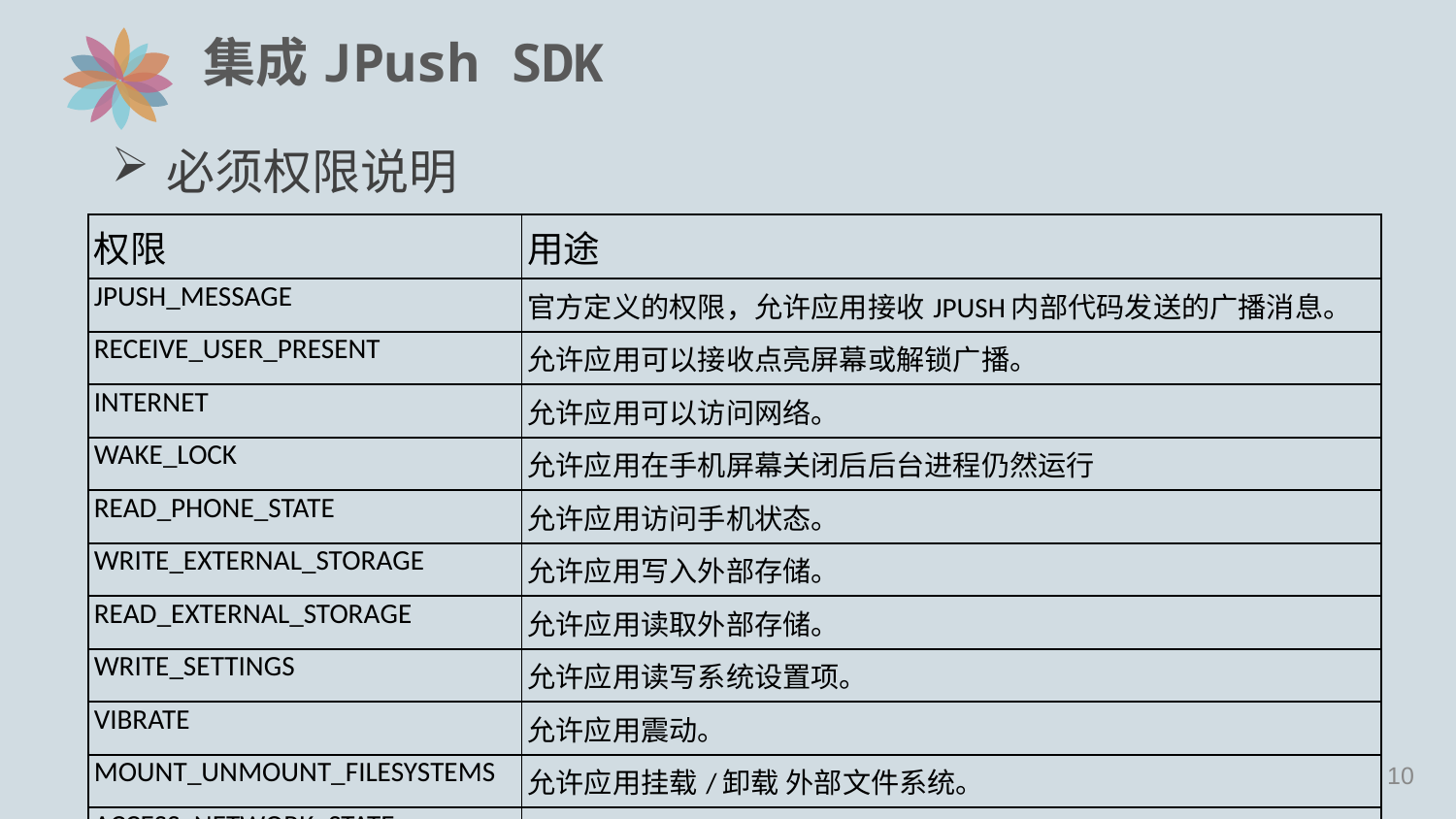

# 集成JPush SDK
必须权限说明
| 权限 | 用途 |
| --- | --- |
| JPUSH\_MESSAGE | 官方定义的权限，允许应用接收JPUSH内部代码发送的广播消息。 |
| RECEIVE\_USER\_PRESENT | 允许应用可以接收点亮屏幕或解锁广播。 |
| INTERNET | 允许应用可以访问网络。 |
| WAKE\_LOCK | 允许应用在手机屏幕关闭后后台进程仍然运行 |
| READ\_PHONE\_STATE | 允许应用访问手机状态。 |
| WRITE\_EXTERNAL\_STORAGE | 允许应用写入外部存储。 |
| READ\_EXTERNAL\_STORAGE | 允许应用读取外部存储。 |
| WRITE\_SETTINGS | 允许应用读写系统设置项。 |
| VIBRATE | 允许应用震动。 |
| MOUNT\_UNMOUNT\_FILESYSTEMS | 允许应用挂载/卸载 外部文件系统。 |
| ACCESS\_NETWORK\_STATE | 允许应用获取网络信息状态，如当前的网络连接是否有效。 |
10